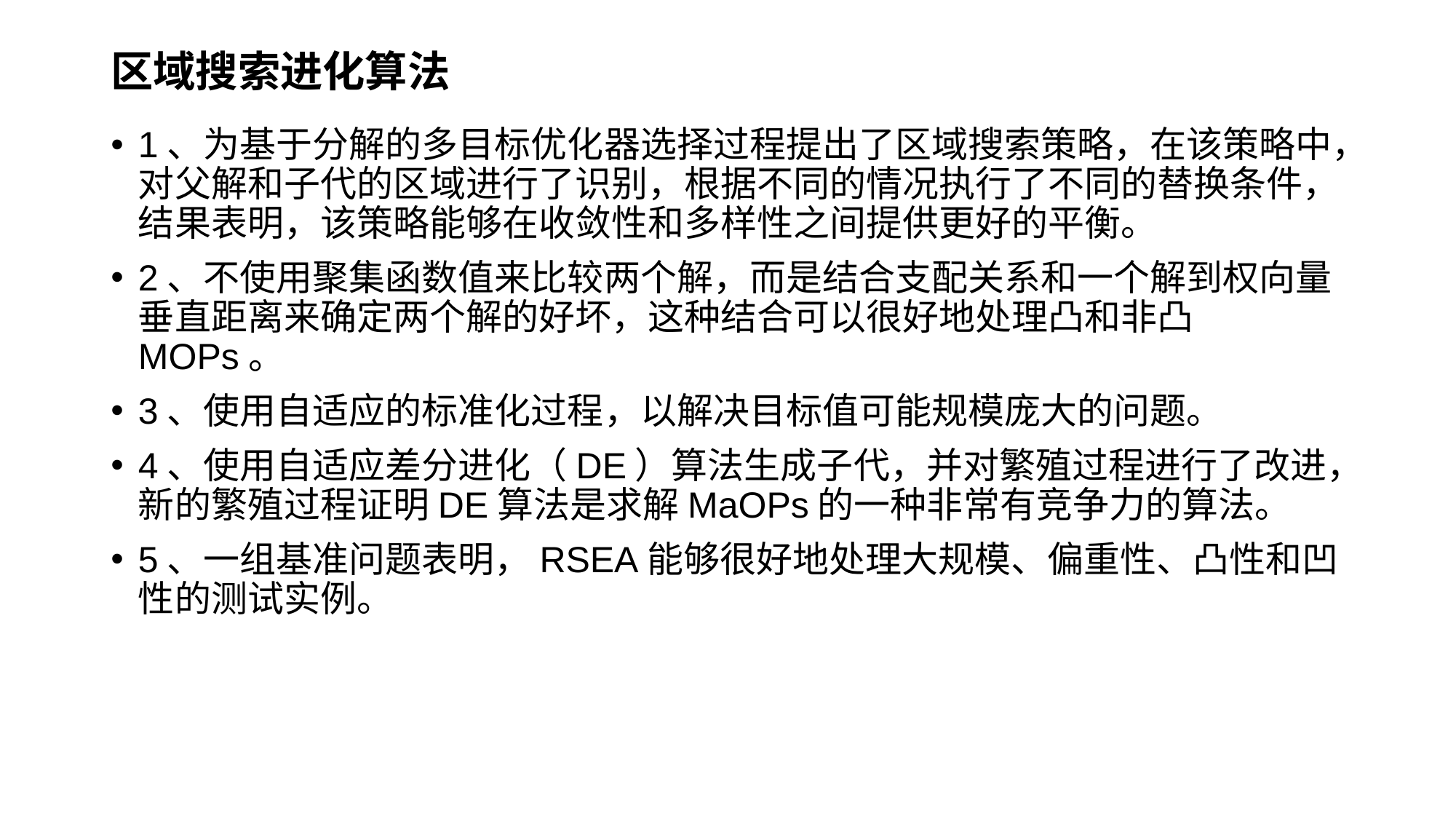

# 区域搜索进化算法
1、为基于分解的多目标优化器选择过程提出了区域搜索策略，在该策略中，对父解和子代的区域进行了识别，根据不同的情况执行了不同的替换条件，结果表明，该策略能够在收敛性和多样性之间提供更好的平衡。
2、不使用聚集函数值来比较两个解，而是结合支配关系和一个解到权向量垂直距离来确定两个解的好坏，这种结合可以很好地处理凸和非凸MOPs。
3、使用自适应的标准化过程，以解决目标值可能规模庞大的问题。
4、使用自适应差分进化（DE）算法生成子代，并对繁殖过程进行了改进，新的繁殖过程证明DE算法是求解MaOPs的一种非常有竞争力的算法。
5、一组基准问题表明，RSEA能够很好地处理大规模、偏重性、凸性和凹性的测试实例。